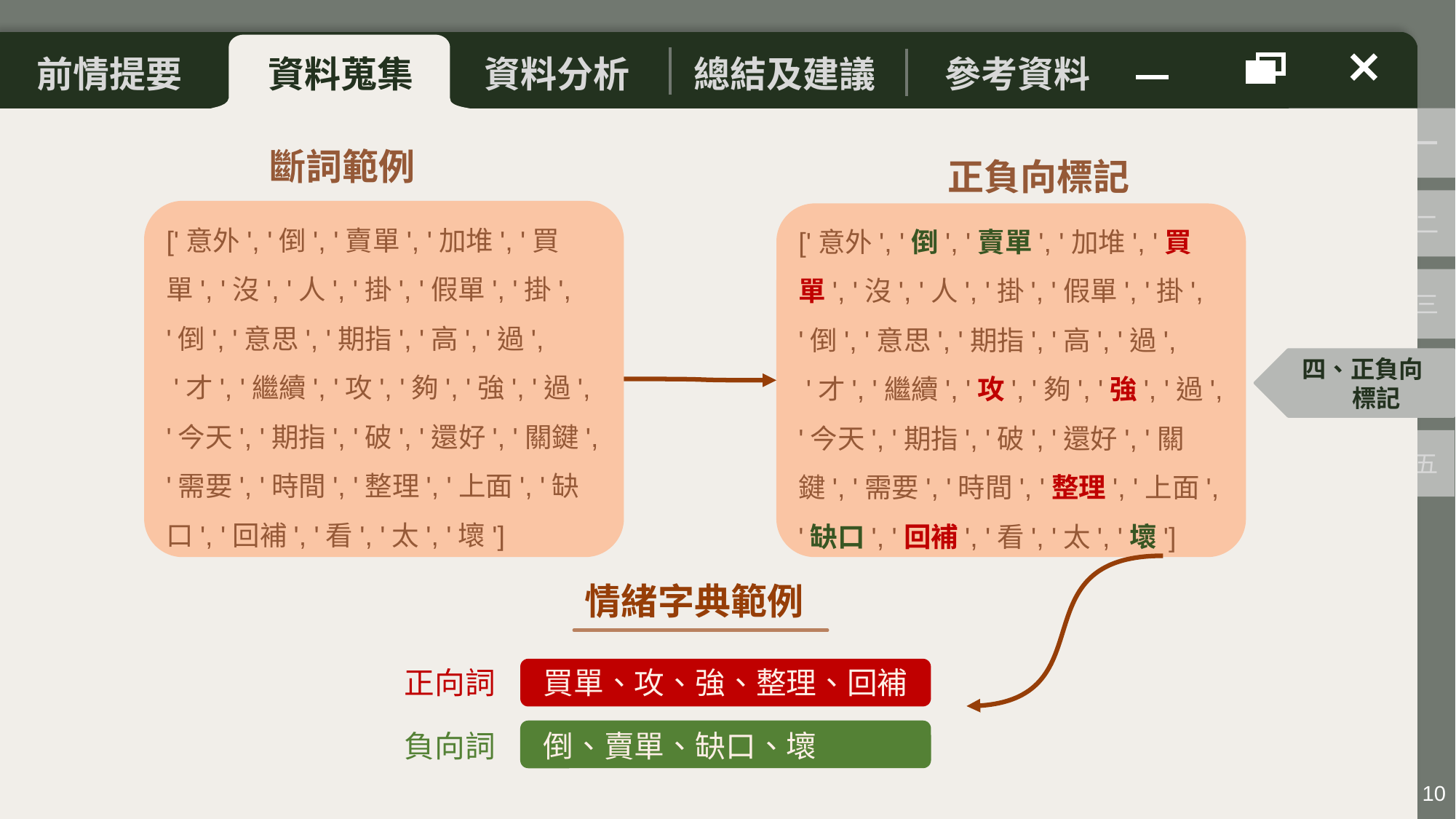

斷詞範例
['意外', '倒', '賣單', '加堆', '買單', '沒', '人', '掛', '假單', '掛', '倒', '意思', '期指', '高', '過', '才', '繼續', '攻', '夠', '強', '過', '今天', '期指', '破', '還好', '關鍵', '需要', '時間', '整理', '上面', '缺口', '回補', '看', '太', '壞']
正負向標記
['意外', '倒', '賣單', '加堆', '買單', '沒', '人', '掛', '假單', '掛', '倒', '意思', '期指', '高', '過', '才', '繼續', '攻', '夠', '強', '過', '今天', '期指', '破', '還好', '關鍵', '需要', '時間', '整理', '上面', '缺口', '回補', '看', '太', '壞']
情緒字典範例
正向詞
買單、攻、強、整理、回補

負向詞
倒、賣單、缺口、壞
10